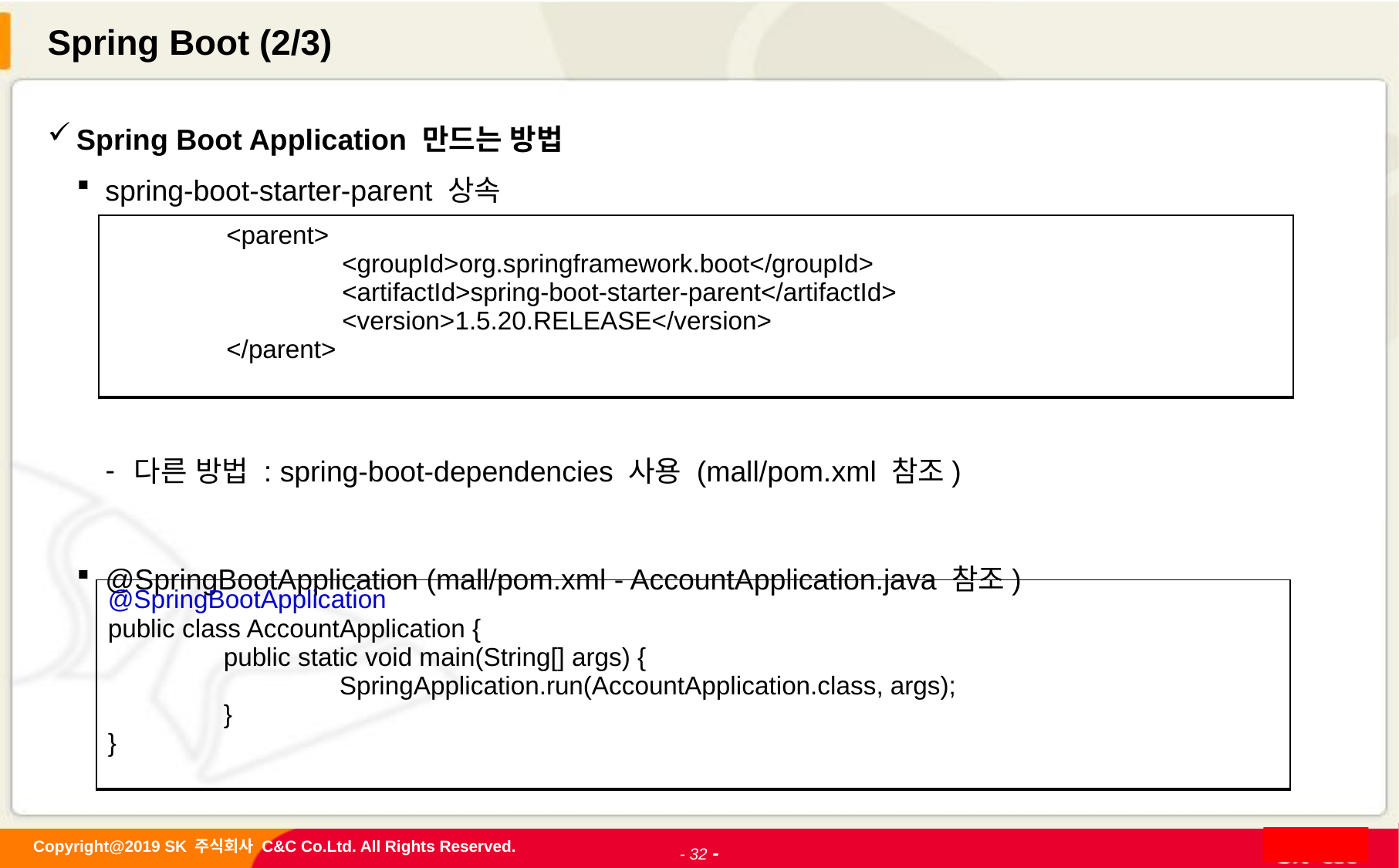

# Spring Boot (2/3)
Spring Boot Application 만드는 방법
spring-boot-starter-parent 상속

다른 방법 : spring-boot-dependencies 사용 (mall/pom.xml 참조)

@SpringBootApplication (mall/pom.xml - AccountApplication.java 참조)

| <parent> <groupId>org.springframework.boot</groupId> <artifactId>spring-boot-starter-parent</artifactId> <version>1.5.20.RELEASE</version> </parent> |
| --- |
| @SpringBootApplication public class AccountApplication { public static void main(String[] args) { SpringApplication.run(AccountApplication.class, args); } } |
| --- |